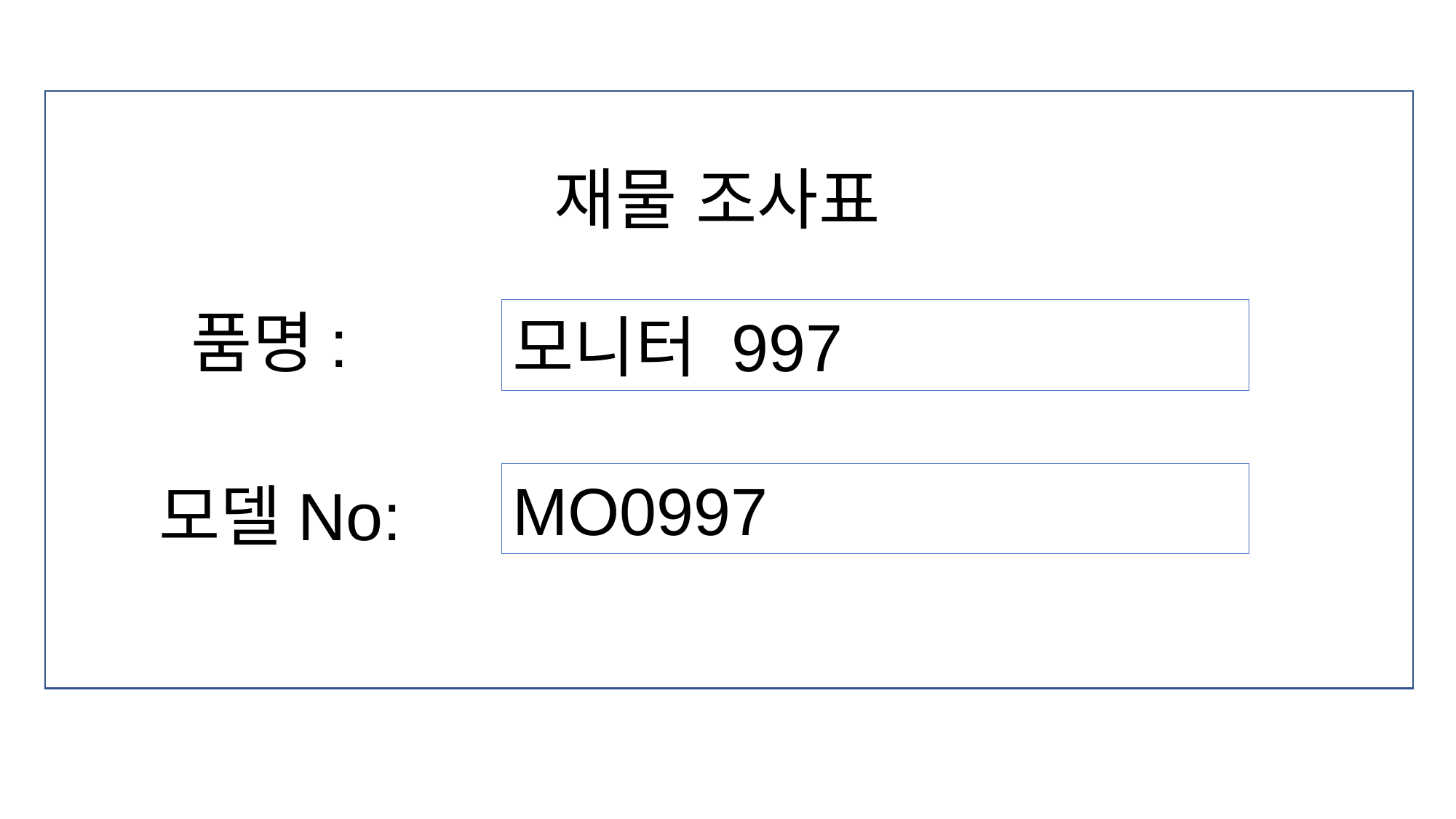

재물 조사표
품명:
모니터 997
MO0997
모델No: